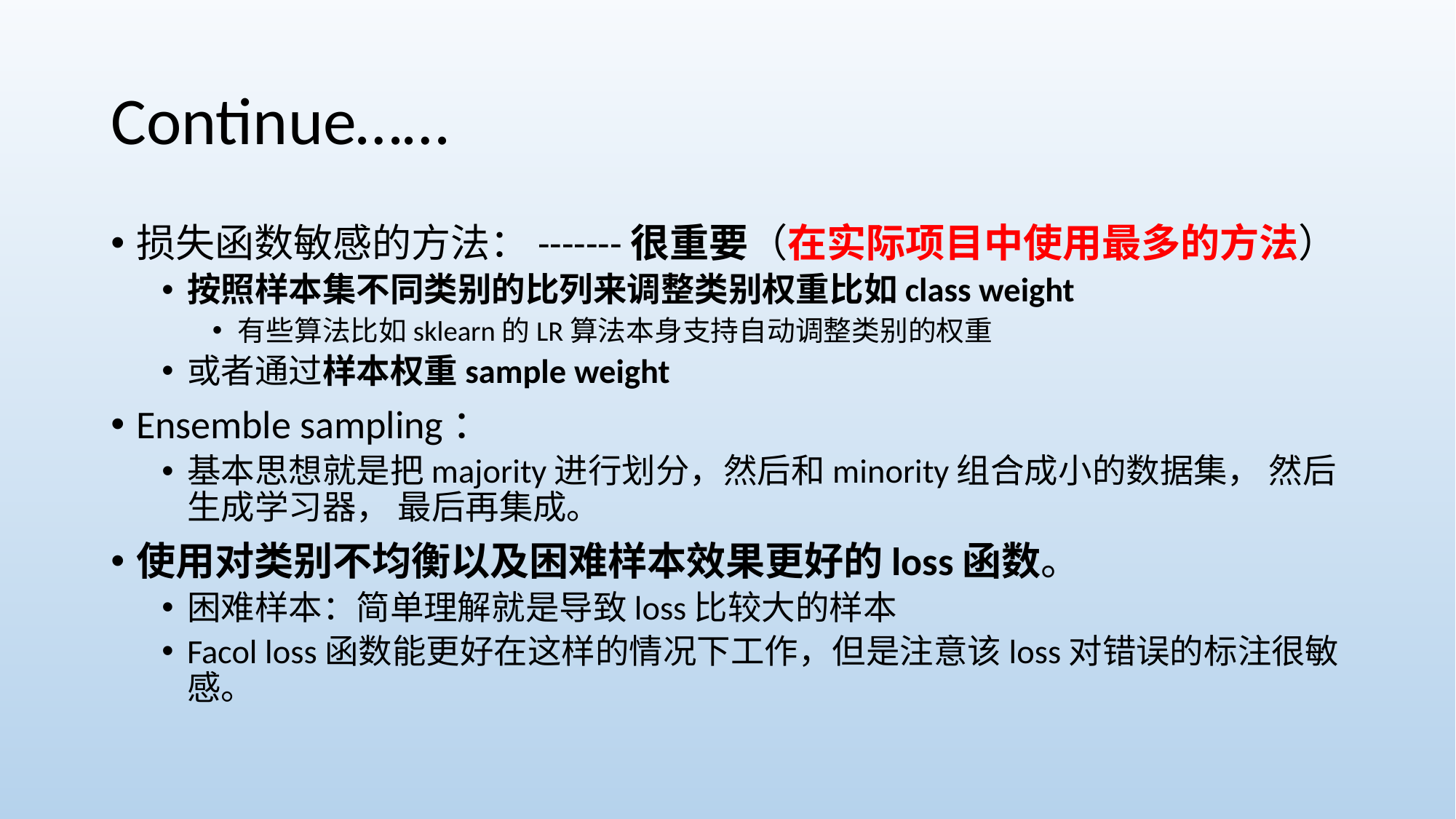

# Continue……
损失函数敏感的方法：-------很重要（在实际项目中使用最多的方法）
按照样本集不同类别的比列来调整类别权重比如class weight
有些算法比如sklearn的LR算法本身支持自动调整类别的权重
或者通过样本权重sample weight
Ensemble sampling：
基本思想就是把majority进行划分，然后和minority组合成小的数据集， 然后生成学习器， 最后再集成。
使用对类别不均衡以及困难样本效果更好的loss函数。
困难样本：简单理解就是导致loss比较大的样本
Facol loss函数能更好在这样的情况下工作，但是注意该loss对错误的标注很敏感。